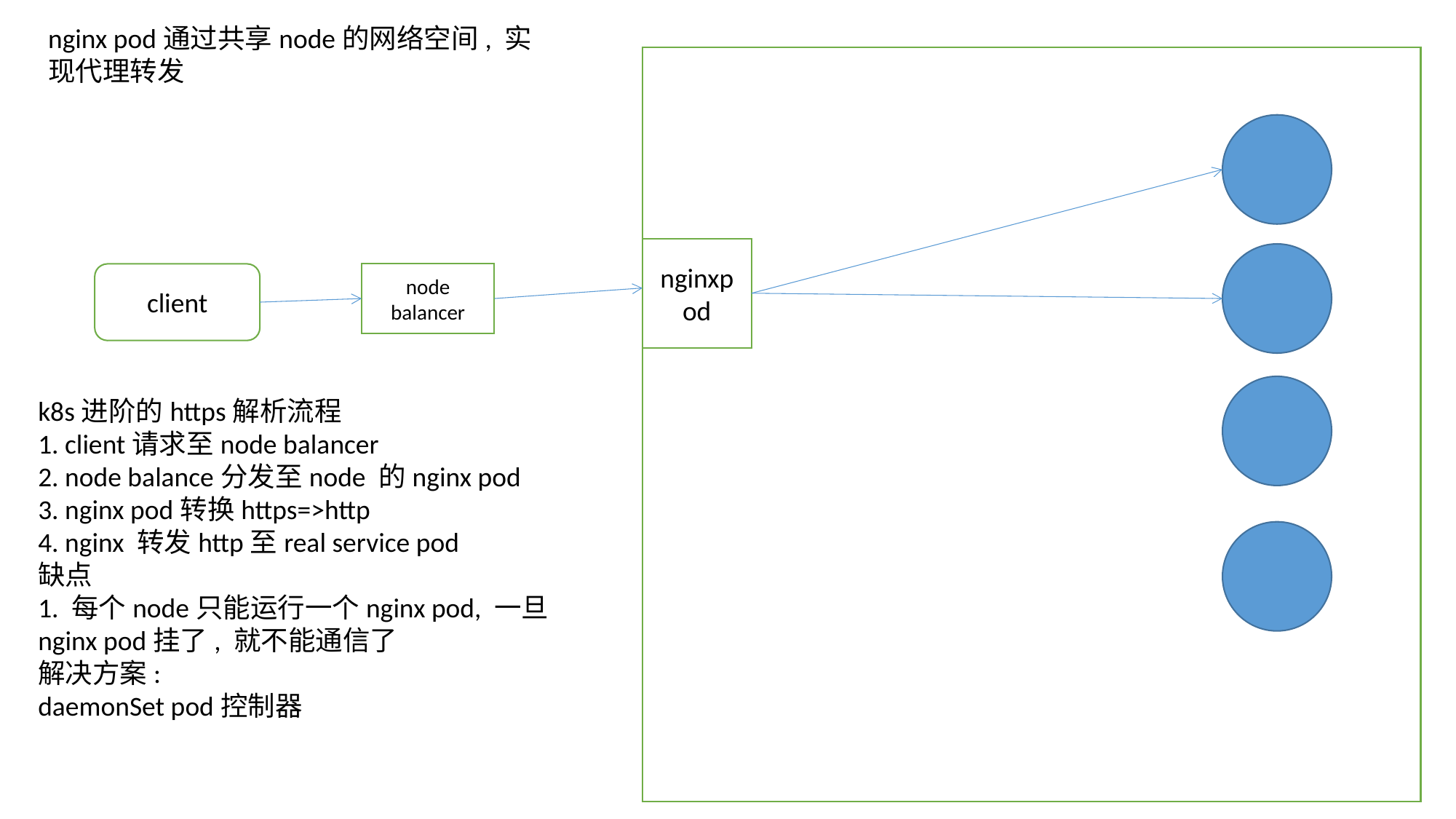

nginx pod通过共享node的网络空间, 实现代理转发

nginxpod

client
node balancer

k8s进阶的https解析流程
1. client请求至node balancer
2. node balance分发至node 的nginx pod
3. nginx pod转换https=>http
4. nginx 转发http至real service pod
缺点
1. 每个node只能运行一个nginx pod, 一旦nginx pod挂了, 就不能通信了
解决方案:
daemonSet pod控制器